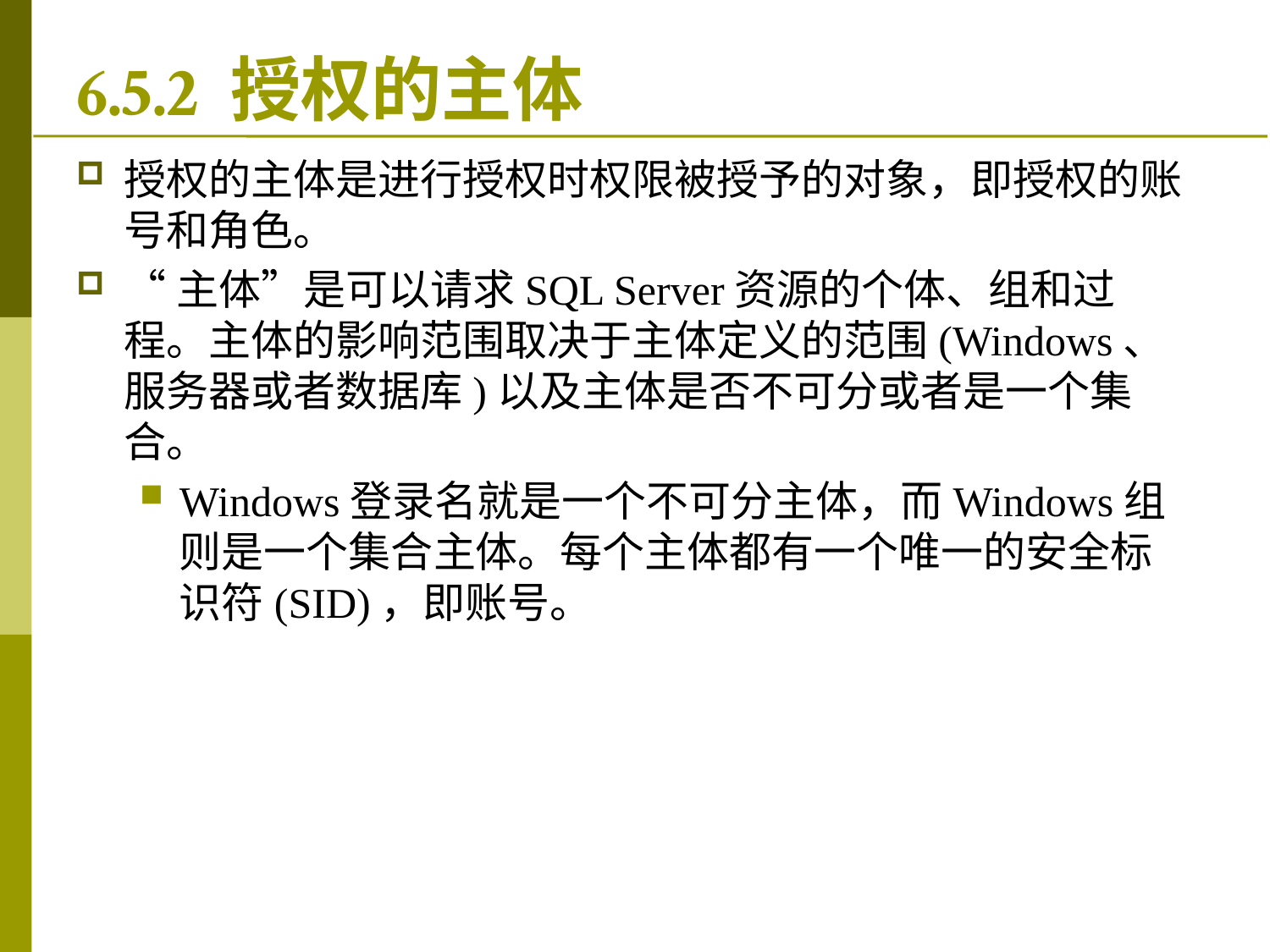

# 6.5.2 授权的主体
授权的主体是进行授权时权限被授予的对象，即授权的账号和角色。
“主体”是可以请求SQL Server资源的个体、组和过程。主体的影响范围取决于主体定义的范围(Windows、服务器或者数据库)以及主体是否不可分或者是一个集合。
Windows登录名就是一个不可分主体，而Windows组则是一个集合主体。每个主体都有一个唯一的安全标识符(SID)，即账号。